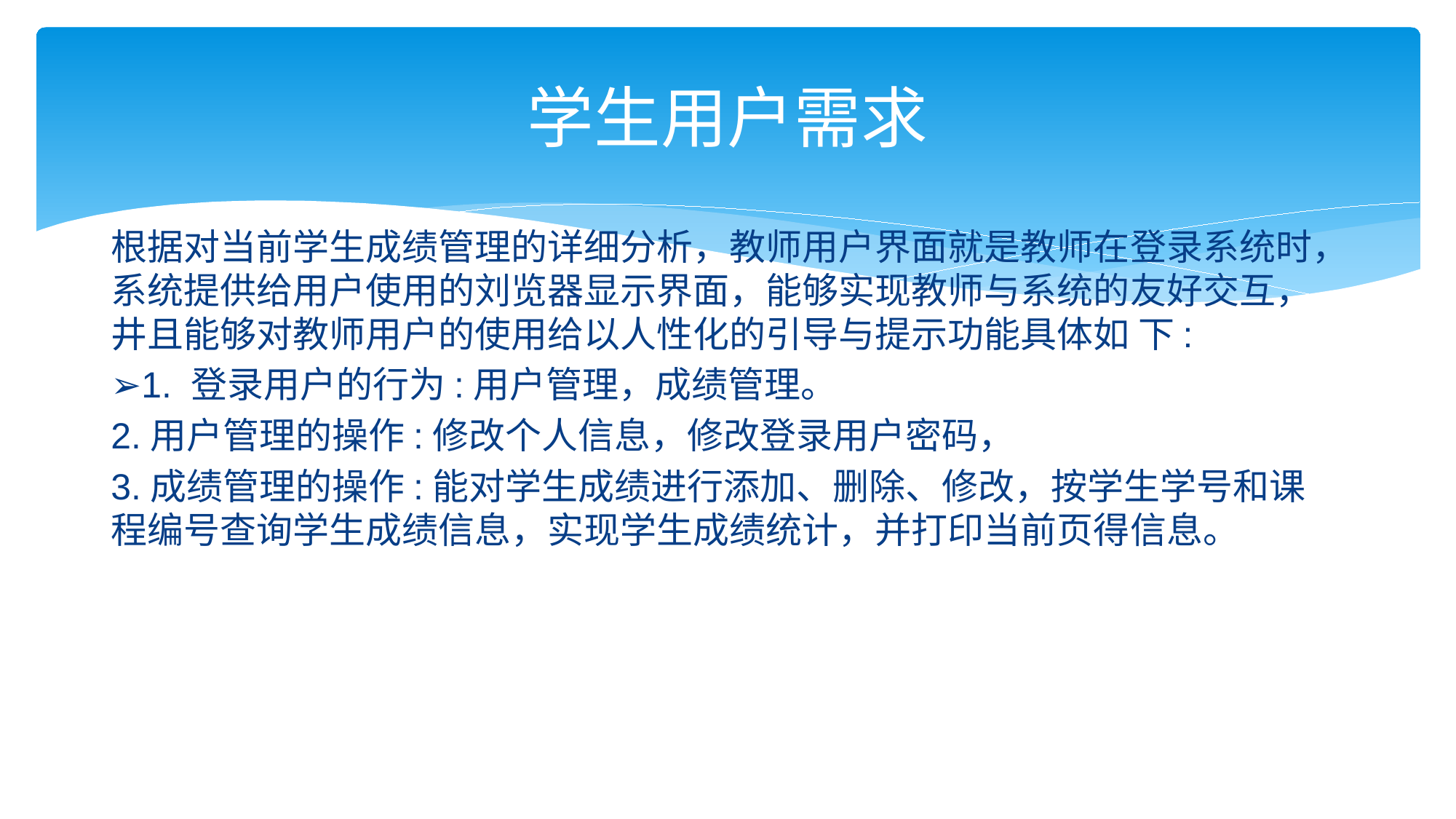

# 学生用户需求
根据对当前学生成绩管理的详细分析，教师用户界面就是教师在登录系统时，系统提供给用户使用的刘览器显示界面，能够实现教师与系统的友好交互，井且能够对教师用户的使用给以人性化的引导与提示功能具体如 下:
➢1. 登录用户的行为:用户管理，成绩管理。
2.用户管理的操作:修改个人信息，修改登录用户密码，
3.成绩管理的操作:能对学生成绩进行添加、删除、修改，按学生学号和课程编号查询学生成绩信息，实现学生成绩统计，并打印当前页得信息。